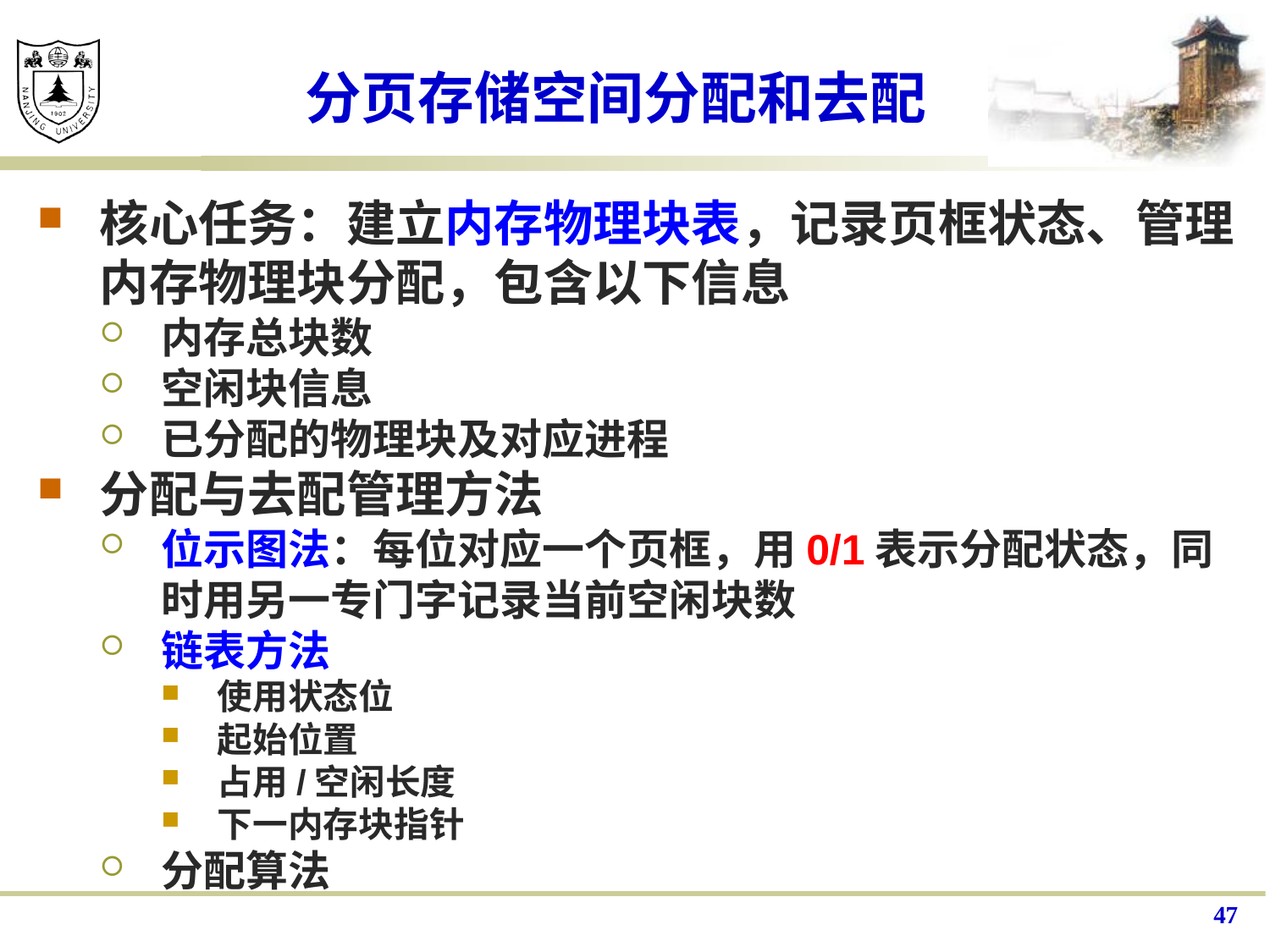

# 分页存储空间分配和去配
核心任务：建立内存物理块表，记录页框状态、管理内存物理块分配，包含以下信息
内存总块数
空闲块信息
已分配的物理块及对应进程
分配与去配管理方法
位示图法：每位对应一个页框，用0/1表示分配状态，同时用另一专门字记录当前空闲块数
链表方法
使用状态位
起始位置
占用/空闲长度
下一内存块指针
分配算法

47